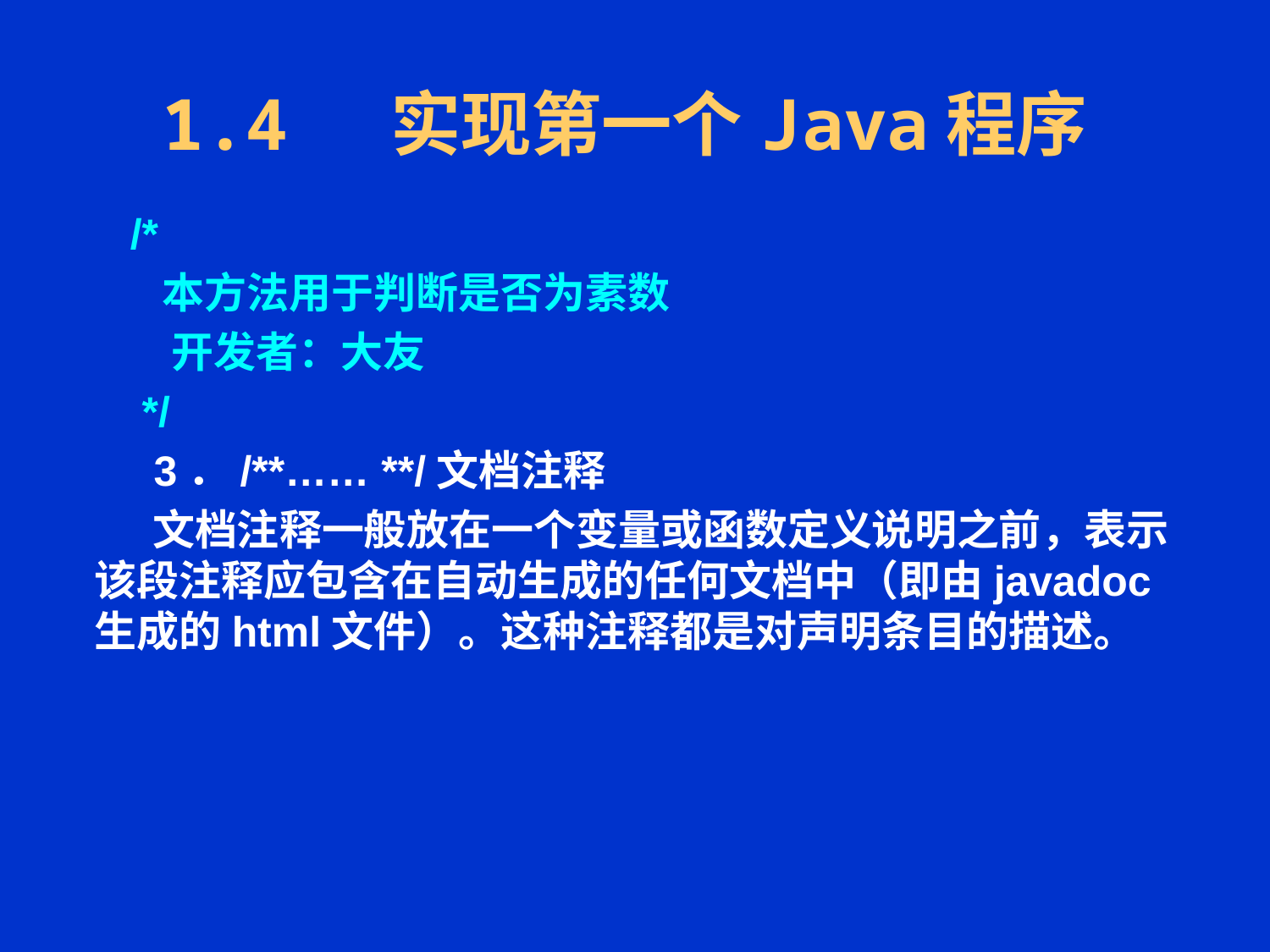

# 1.4  实现第一个Java程序
   /*
      本方法用于判断是否为素数
       开发者：大友
    */
     3．/**…… **/文档注释
     文档注释一般放在一个变量或函数定义说明之前，表示该段注释应包含在自动生成的任何文档中（即由javadoc生成的html文件）。这种注释都是对声明条目的描述。